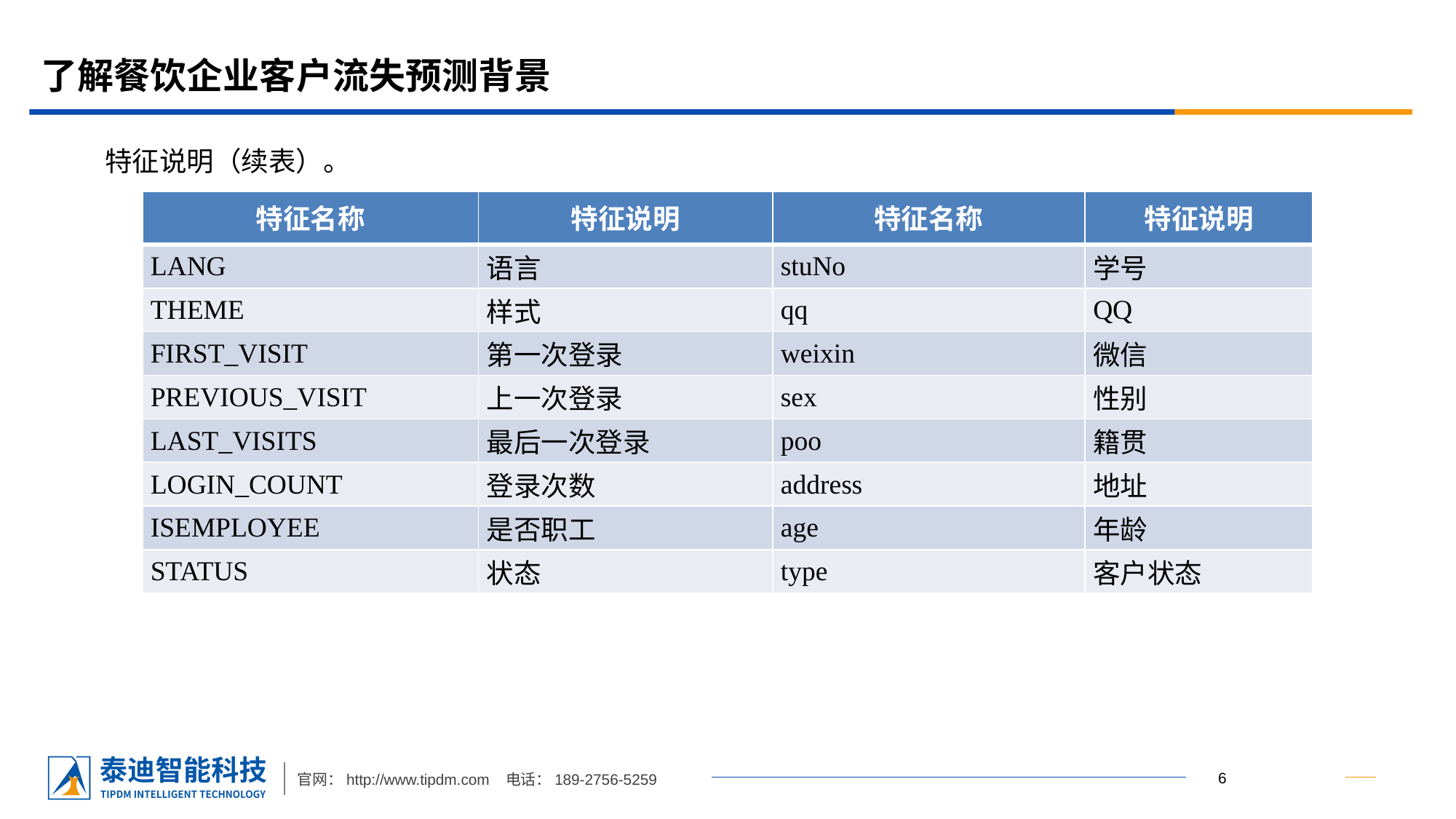

# 了解餐饮企业客户流失预测背景
特征说明（续表）。
| 特征名称 | 特征说明 | 特征名称 | 特征说明 |
| --- | --- | --- | --- |
| LANG | 语言 | stuNo | 学号 |
| THEME | 样式 | qq | QQ |
| FIRST\_VISIT | 第一次登录 | weixin | 微信 |
| PREVIOUS\_VISIT | 上一次登录 | sex | 性别 |
| LAST\_VISITS | 最后一次登录 | poo | 籍贯 |
| LOGIN\_COUNT | 登录次数 | address | 地址 |
| ISEMPLOYEE | 是否职工 | age | 年龄 |
| STATUS | 状态 | type | 客户状态 |